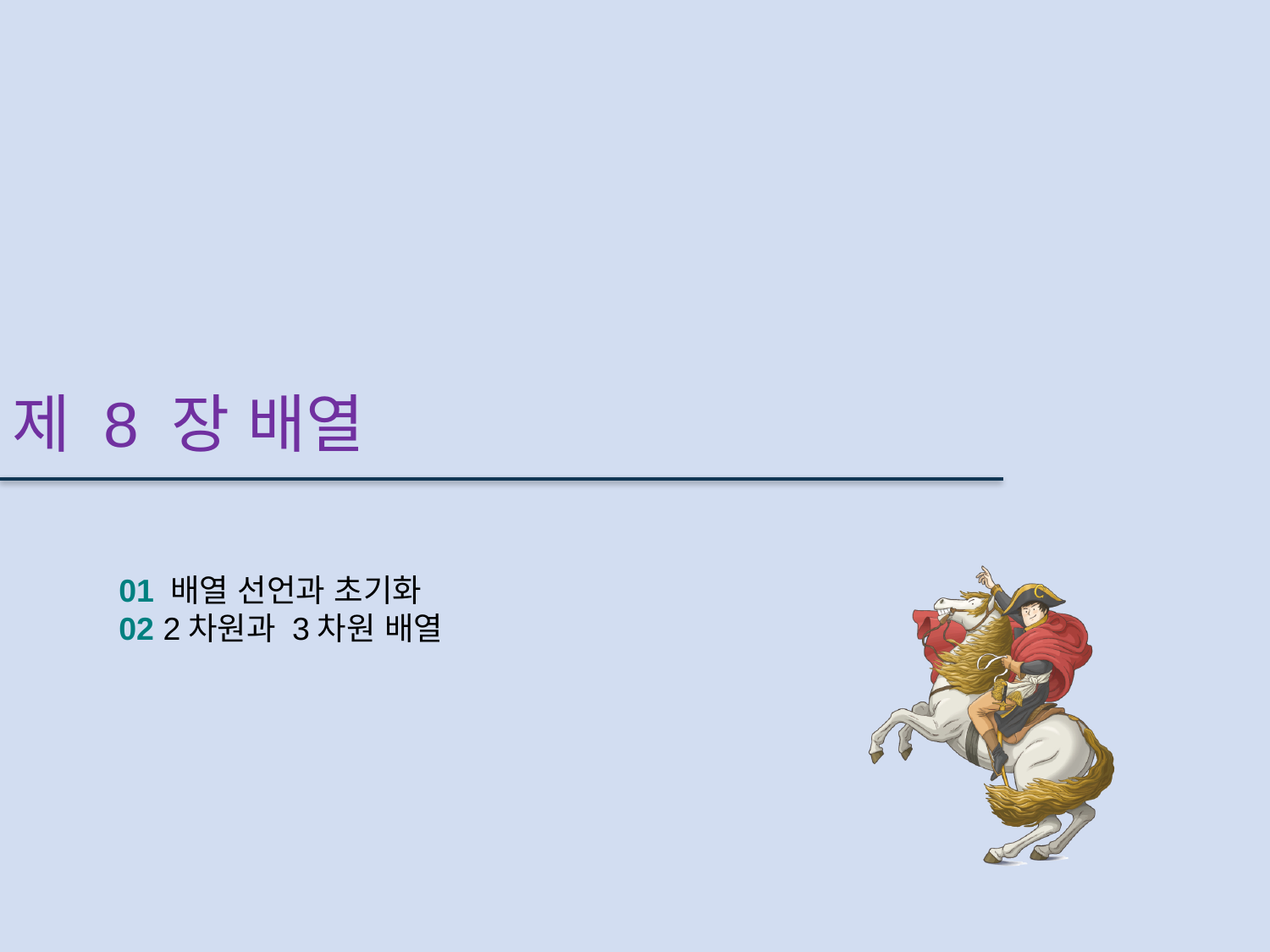

제 8 장 배열
01 배열 선언과 초기화
02 2차원과 3차원 배열